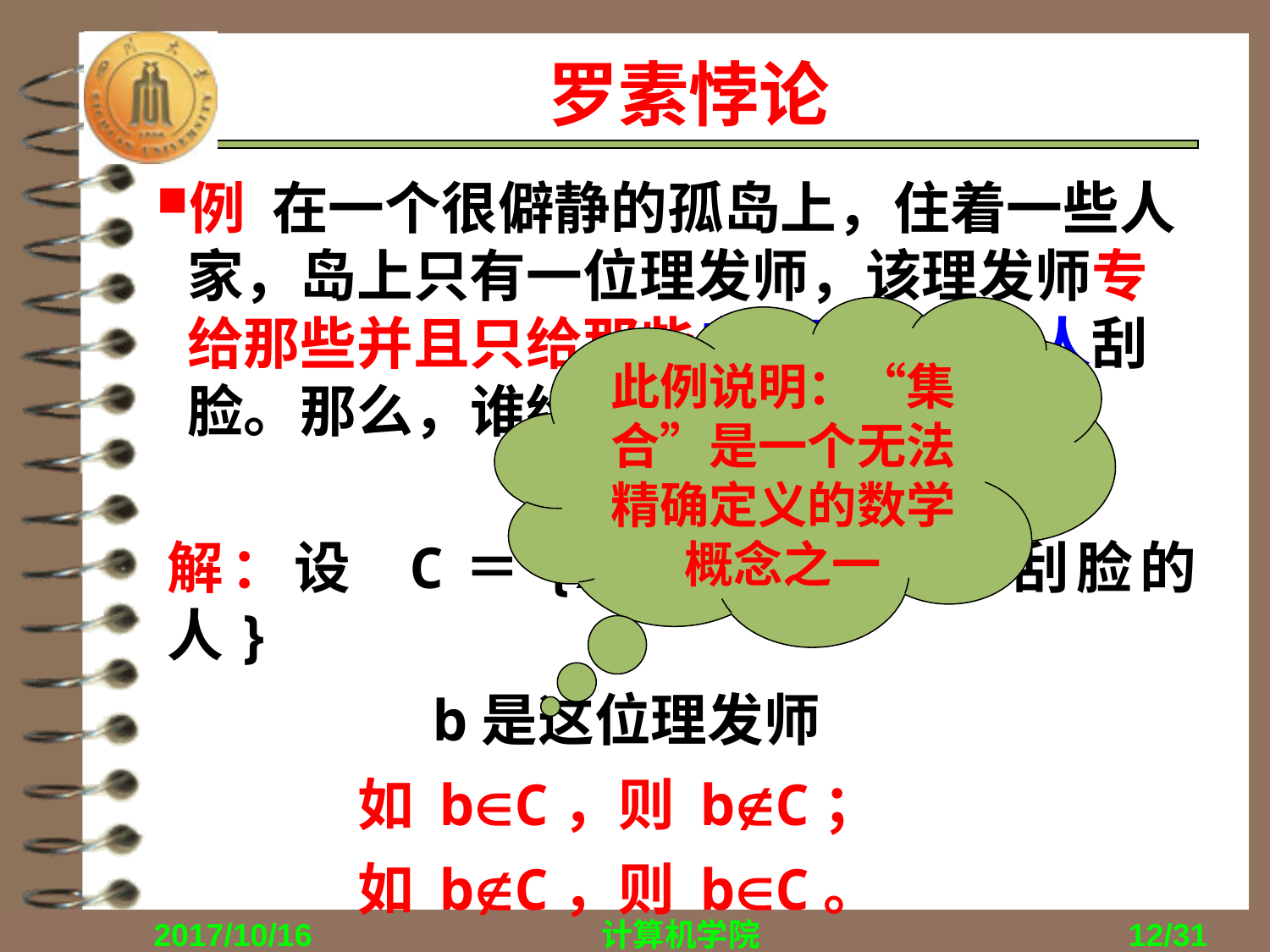

# 罗素悖论
例  在一个很僻静的孤岛上，住着一些人家，岛上只有一位理发师，该理发师专给那些并且只给那些自己不刮脸的人刮脸。那么，谁给这位理发师刮脸？
此例说明：“集合”是一个无法精确定义的数学概念之一
解：设  C＝{x|x是不给自己刮脸的人}
      b是这位理发师
	如 b∈C，则 b∉C；
	如 b∉C，则 b∈C。
2017/10/16
计算机学院
12/31